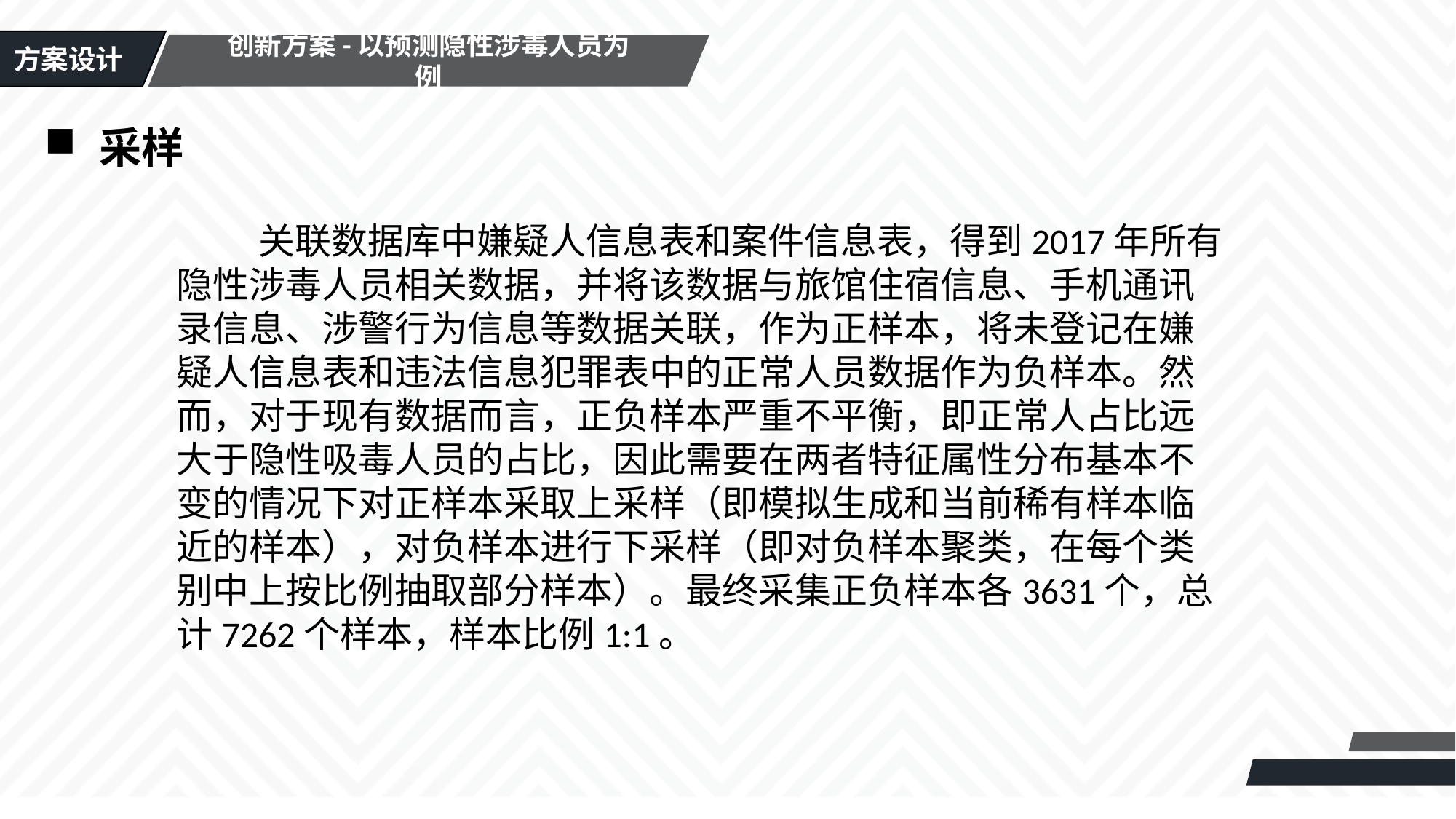

方案设计
创新方案-以预测隐性涉毒人员为例
采样
         关联数据库中嫌疑人信息表和案件信息表，得到2017年所有隐性涉毒人员相关数据，并将该数据与旅馆住宿信息、手机通讯录信息、涉警行为信息等数据关联，作为正样本，将未登记在嫌疑人信息表和违法信息犯罪表中的正常人员数据作为负样本。然而，对于现有数据而言，正负样本严重不平衡，即正常人占比远大于隐性吸毒人员的占比，因此需要在两者特征属性分布基本不变的情况下对正样本采取上采样（即模拟生成和当前稀有样本临近的样本），对负样本进行下采样（即对负样本聚类，在每个类别中上按比例抽取部分样本）。最终采集正负样本各3631个，总计7262个样本，样本比例1:1。